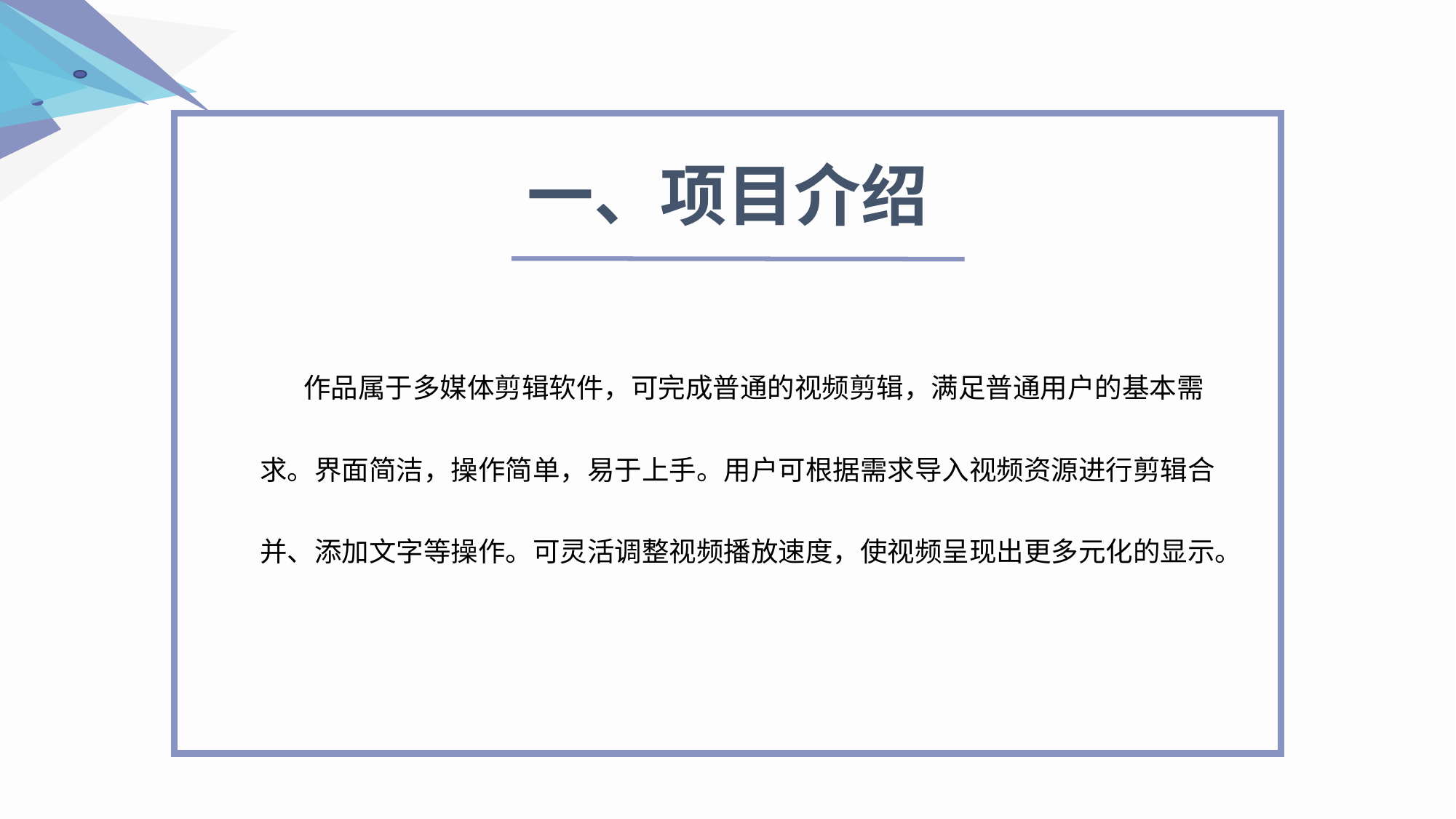

一、项目介绍
      作品属于多媒体剪辑软件，可完成普通的视频剪辑，满足普通用户的基本需求。界面简洁，操作简单，易于上手。用户可根据需求导入视频资源进行剪辑合并、添加文字等操作。可灵活调整视频播放速度，使视频呈现出更多元化的显示。